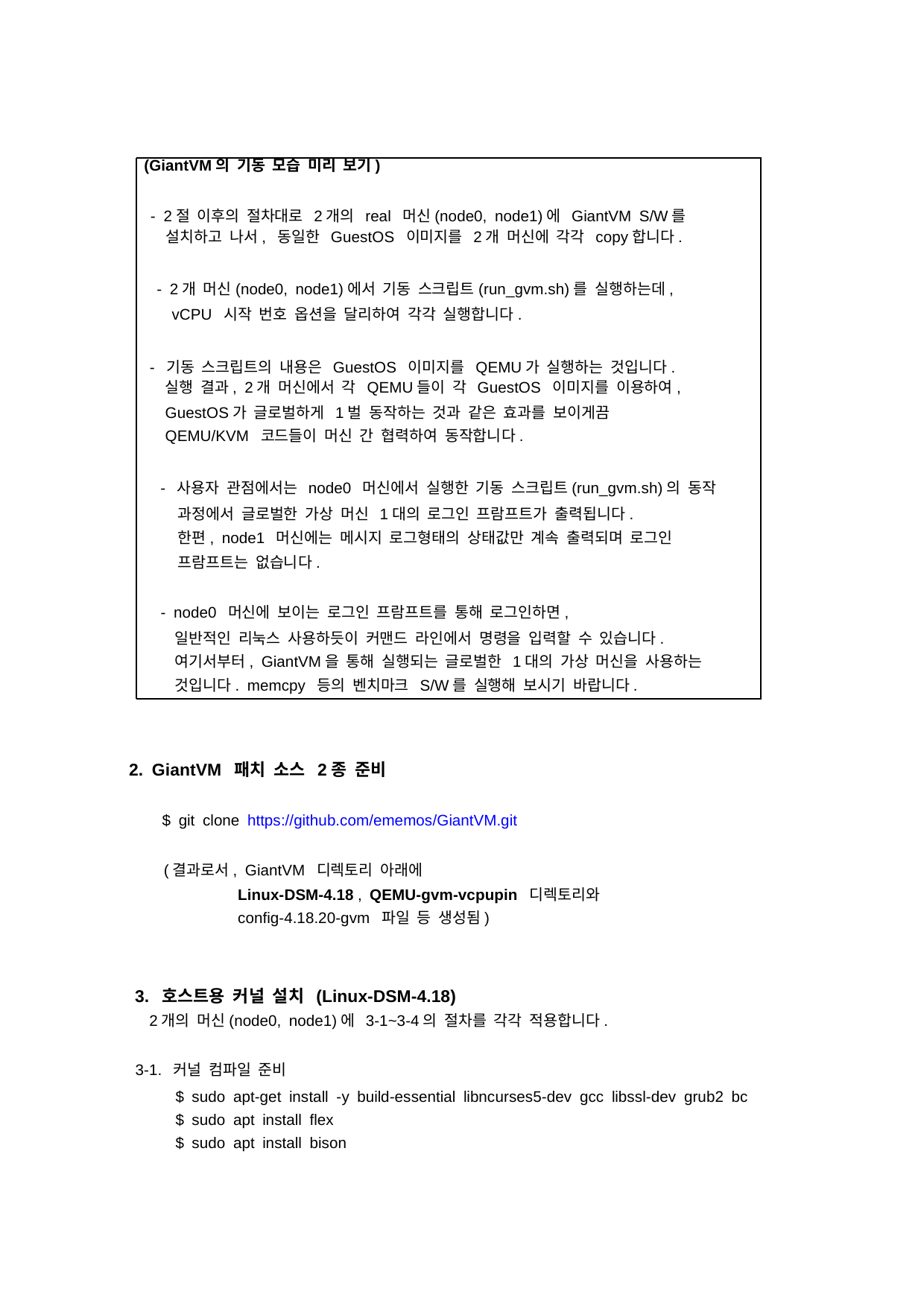

(GiantVM의  기동  모습  미리  보기)
-  2절  이후의  절차대로  2개의  real  머신(node0,  node1)에  GiantVM  S/W를
	설치하고  나서,  동일한  GuestOS  이미지를  2개  머신에  각각  copy합니다.
-  2개  머신(node0,  node1)에서  기동  스크립트(run_gvm.sh)를  실행하는데,
vCPU  시작  번호  옵션을  달리하여  각각  실행합니다.
-  기동  스크립트의  내용은  GuestOS  이미지를  QEMU가  실행하는  것입니다.
	실행  결과,  2개  머신에서  각  QEMU들이  각  GuestOS  이미지를  이용하여,
	GuestOS가  글로벌하게  1벌  동작하는  것과  같은  효과를  보이게끔
	QEMU/KVM  코드들이  머신  간  협력하여  동작합니다.
-  사용자  관점에서는  node0  머신에서  실행한  기동  스크립트(run_gvm.sh)의  동작
과정에서  글로벌한  가상  머신  1대의  로그인  프람프트가  출력됩니다.
한편,  node1  머신에는  메시지  로그형태의  상태값만  계속  출력되며  로그인
프람프트는  없습니다.
-  node0  머신에  보이는  로그인  프람프트를  통해  로그인하면,
일반적인  리눅스  사용하듯이  커맨드  라인에서  명령을  입력할  수  있습니다.
여기서부터,  GiantVM을  통해  실행되는  글로벌한  1대의  가상  머신을  사용하는
것입니다.  memcpy  등의  벤치마크  S/W를  실행해  보시기  바랍니다.

2.  GiantVM  패치  소스  2종  준비
$  git  clone  https://github.com/ememos/GiantVM.git
(결과로서,  GiantVM  디렉토리  아래에
Linux-DSM-4.18 ,  QEMU-gvm-vcpupin  디렉토리와
config-4.18.20-gvm  파일  등  생성됨)
3.  호스트용  커널  설치  (Linux-DSM-4.18)
2개의  머신(node0,  node1)에  3-1~3-4의  절차를  각각  적용합니다.
3-1.  커널  컴파일  준비
$  sudo  apt-get  install  -y  build-essential  libncurses5-dev  gcc  libssl-dev  grub2  bc
$  sudo  apt  install  flex
$  sudo  apt  install  bison